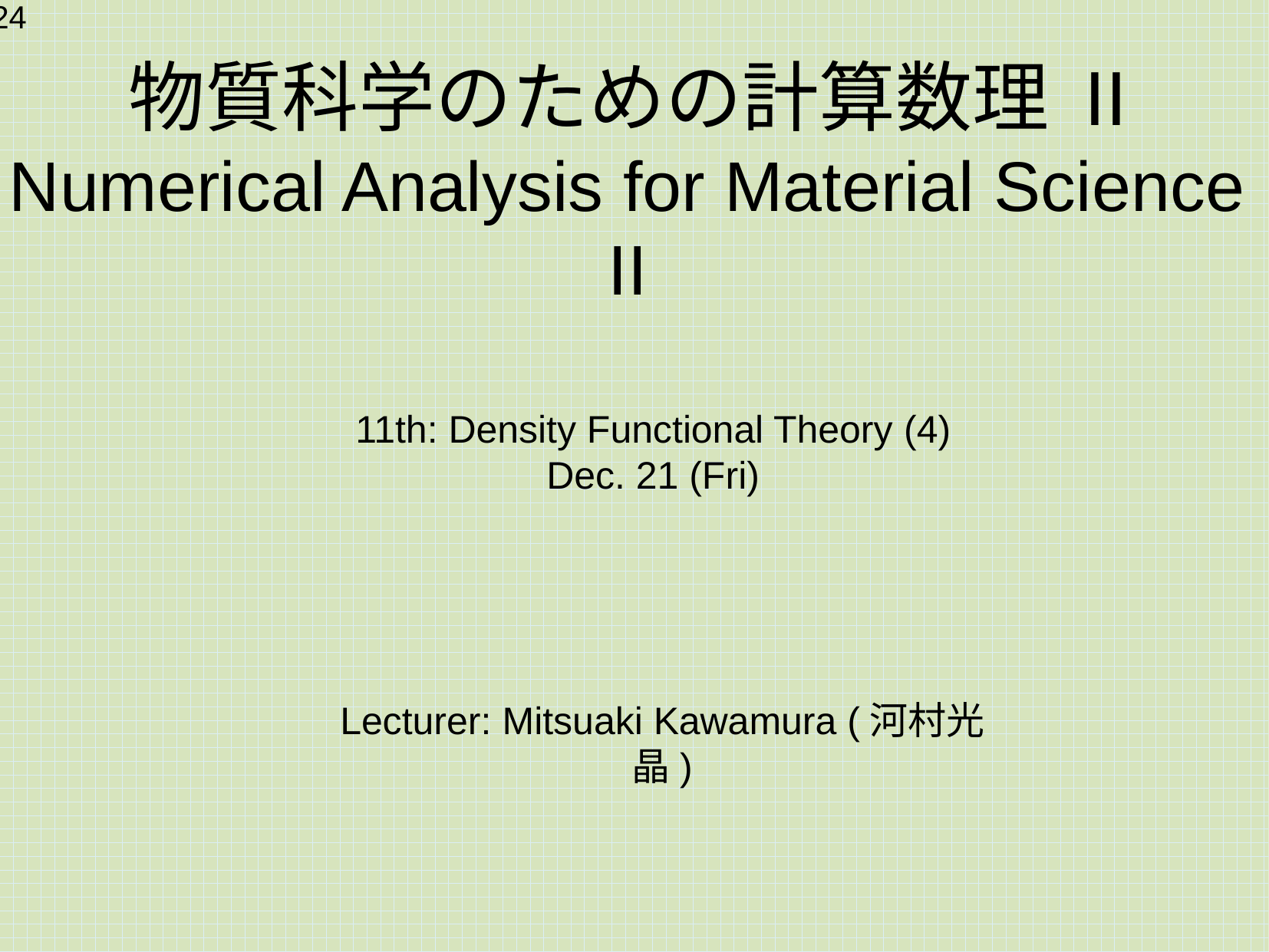

物質科学のための計算数理 II
Numerical Analysis for Material Science II
11th: Density Functional Theory (4)
Dec. 21 (Fri)
Lecturer: Mitsuaki Kawamura (河村光晶)